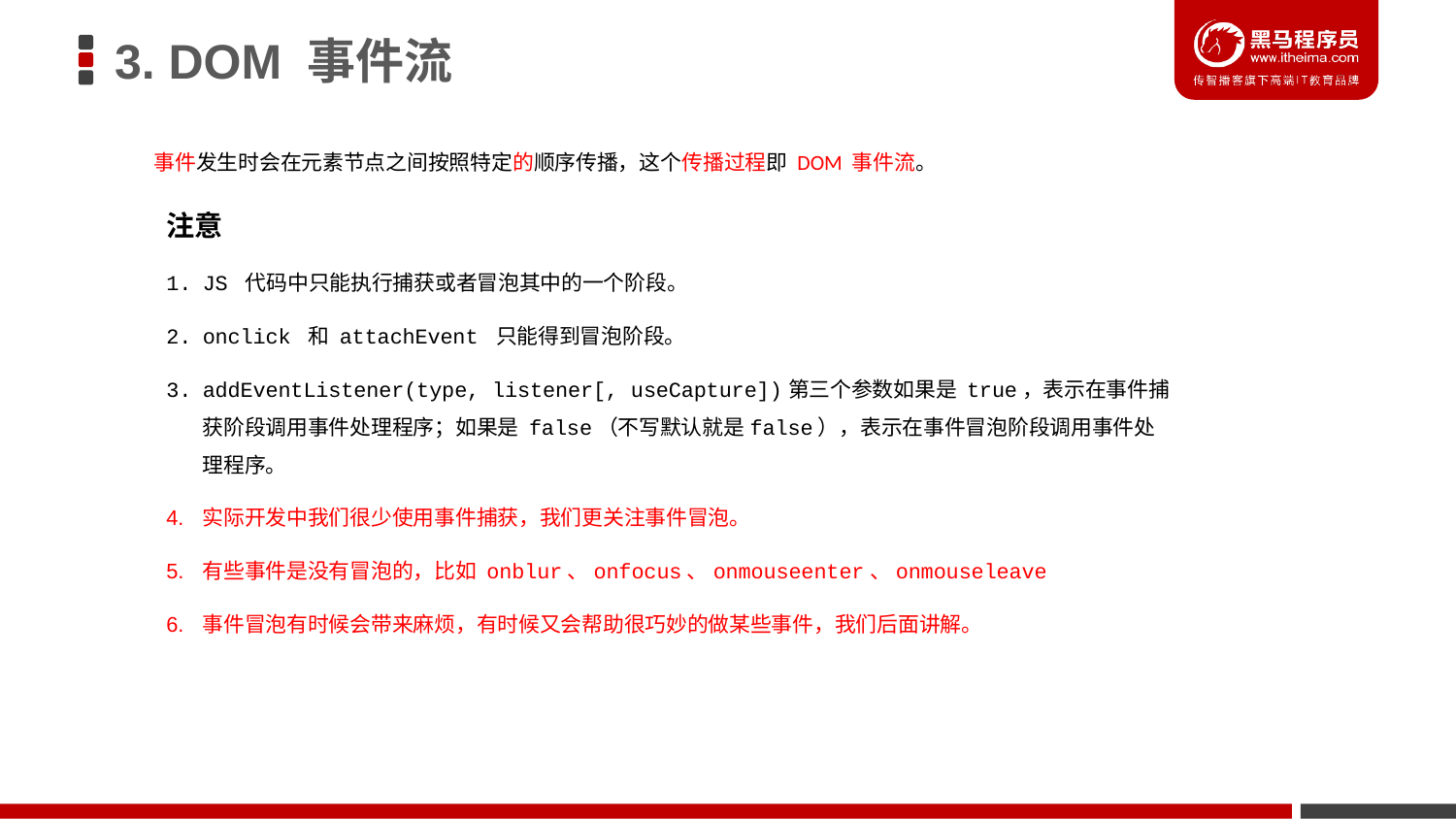

# 3. DOM 事件流
事件发生时会在元素节点之间按照特定的顺序传播，这个传播过程即 DOM 事件流。
注意
JS 代码中只能执行捕获或者冒泡其中的一个阶段。
onclick 和 attachEvent 只能得到冒泡阶段。
addEventListener(type, listener[, useCapture])第三个参数如果是 true，表示在事件捕获阶段调用事件处理程序；如果是 false（不写默认就是false），表示在事件冒泡阶段调用事件处理程序。
实际开发中我们很少使用事件捕获，我们更关注事件冒泡。
有些事件是没有冒泡的，比如 onblur、onfocus、onmouseenter、onmouseleave
事件冒泡有时候会带来麻烦，有时候又会帮助很巧妙的做某些事件，我们后面讲解。